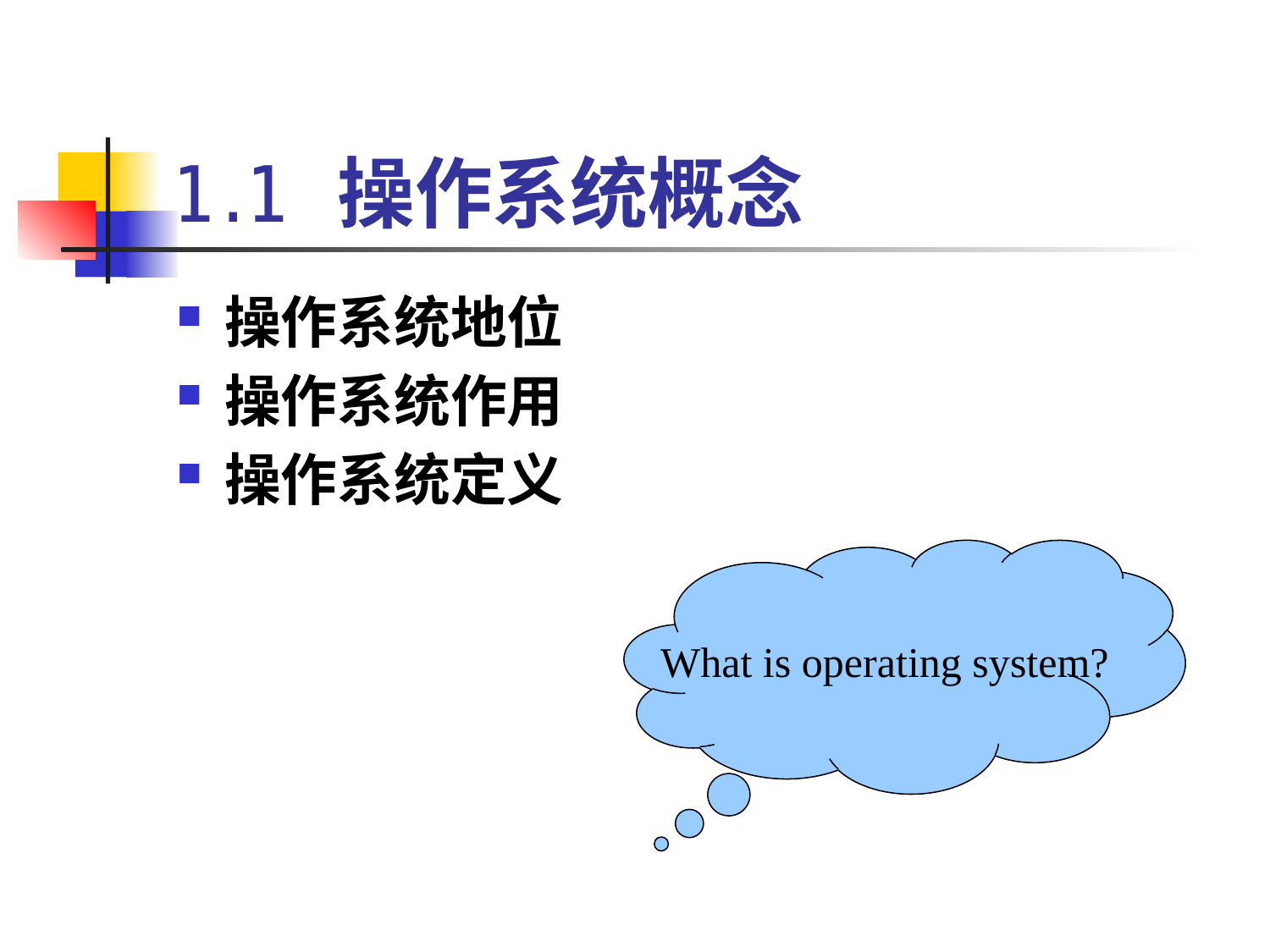

# 1.1 操作系统概念
操作系统地位
操作系统作用
操作系统定义
What is operating system?